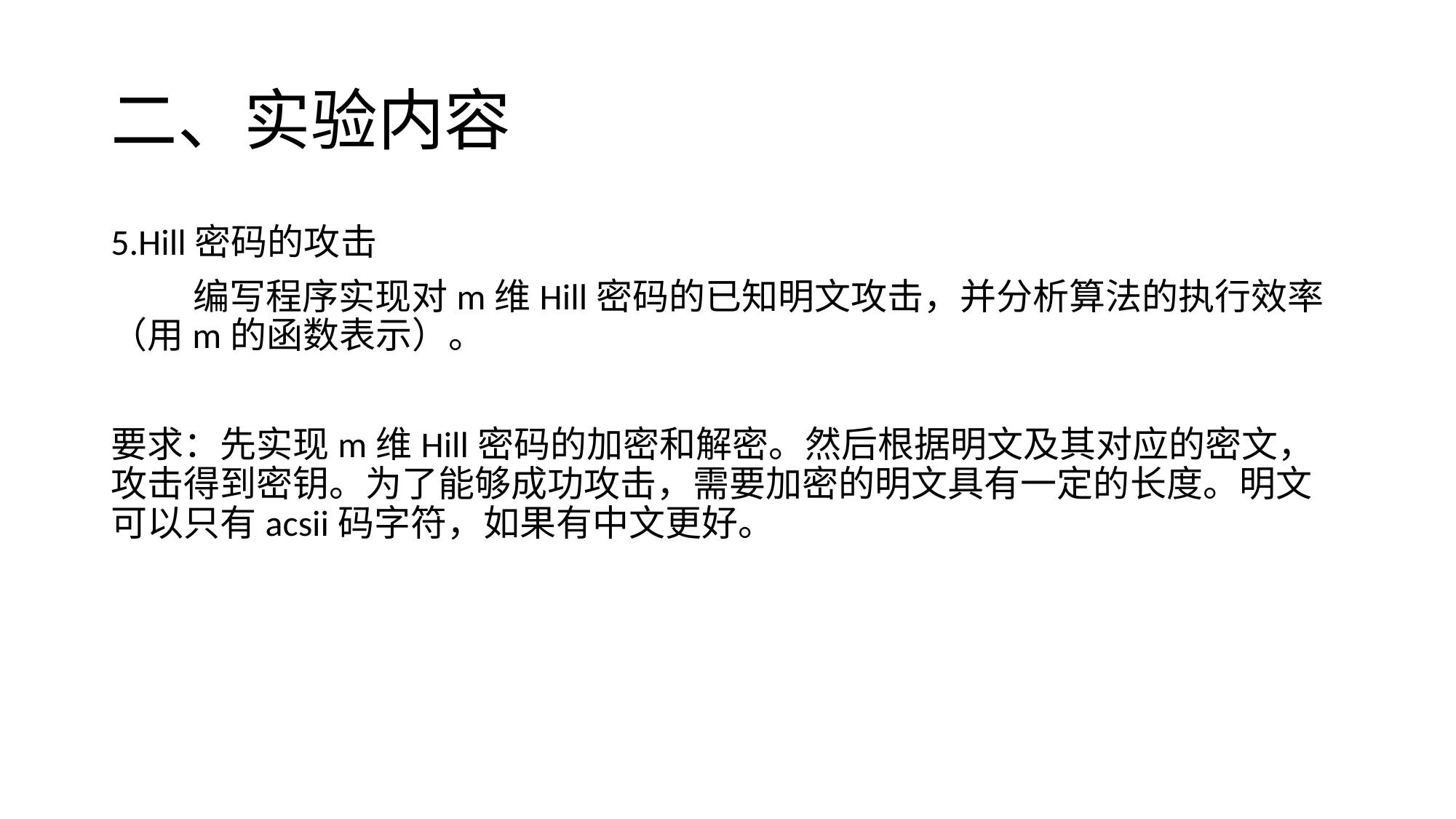

# 二、实验内容
5.Hill密码的攻击
         编写程序实现对m维Hill密码的已知明文攻击，并分析算法的执行效率（用m的函数表示）。

要求：先实现m维Hill密码的加密和解密。然后根据明文及其对应的密文，攻击得到密钥。为了能够成功攻击，需要加密的明文具有一定的长度。明文可以只有acsii码字符，如果有中文更好。